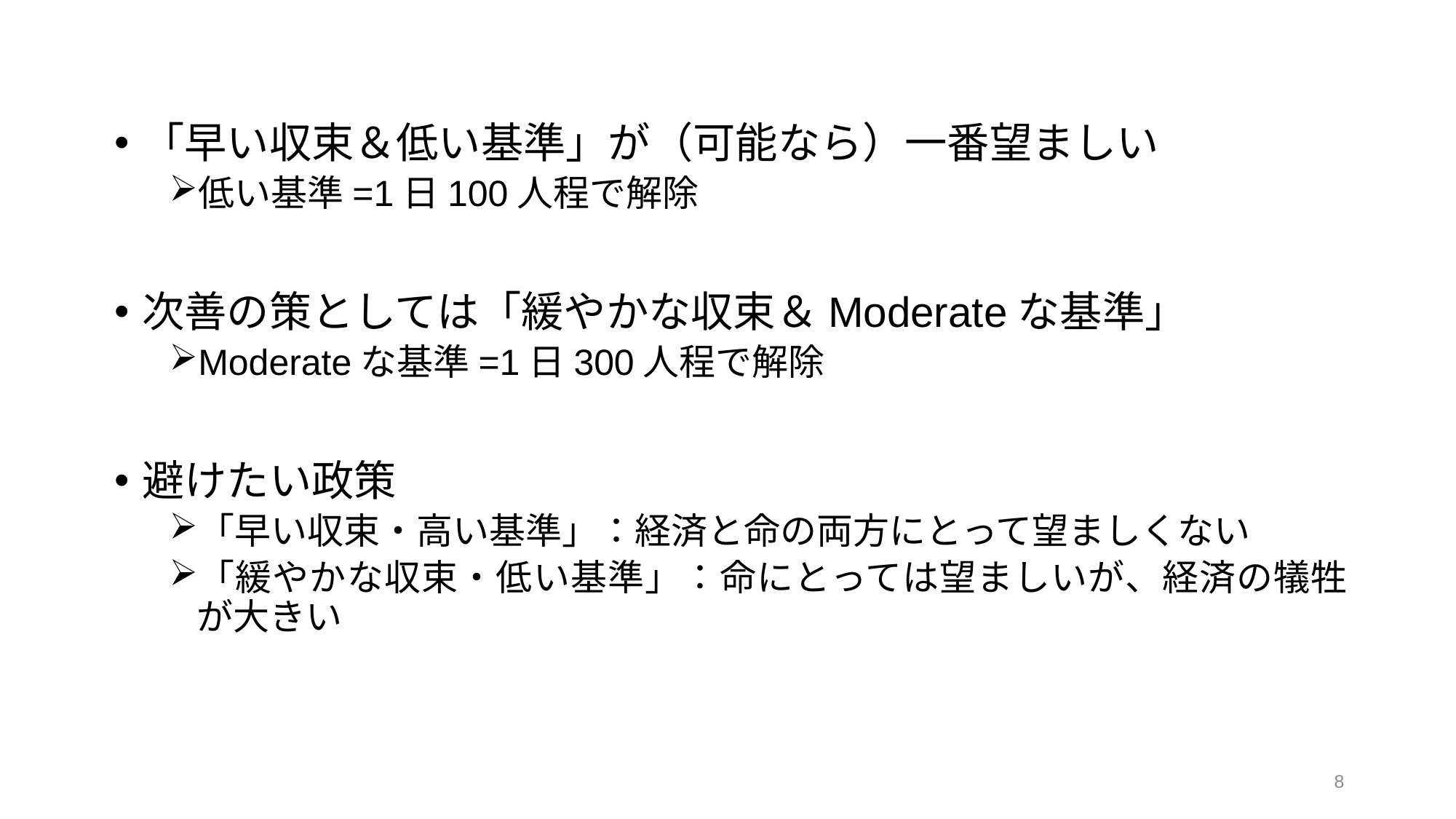

「早い収束＆低い基準」が（可能なら）一番望ましい
低い基準=1日100人程で解除

次善の策としては「緩やかな収束＆Moderateな基準」
Moderateな基準=1日300人程で解除

避けたい政策
「早い収束・高い基準」：経済と命の両方にとって望ましくない
「緩やかな収束・低い基準」：命にとっては望ましいが、経済の犠牲が大きい

8